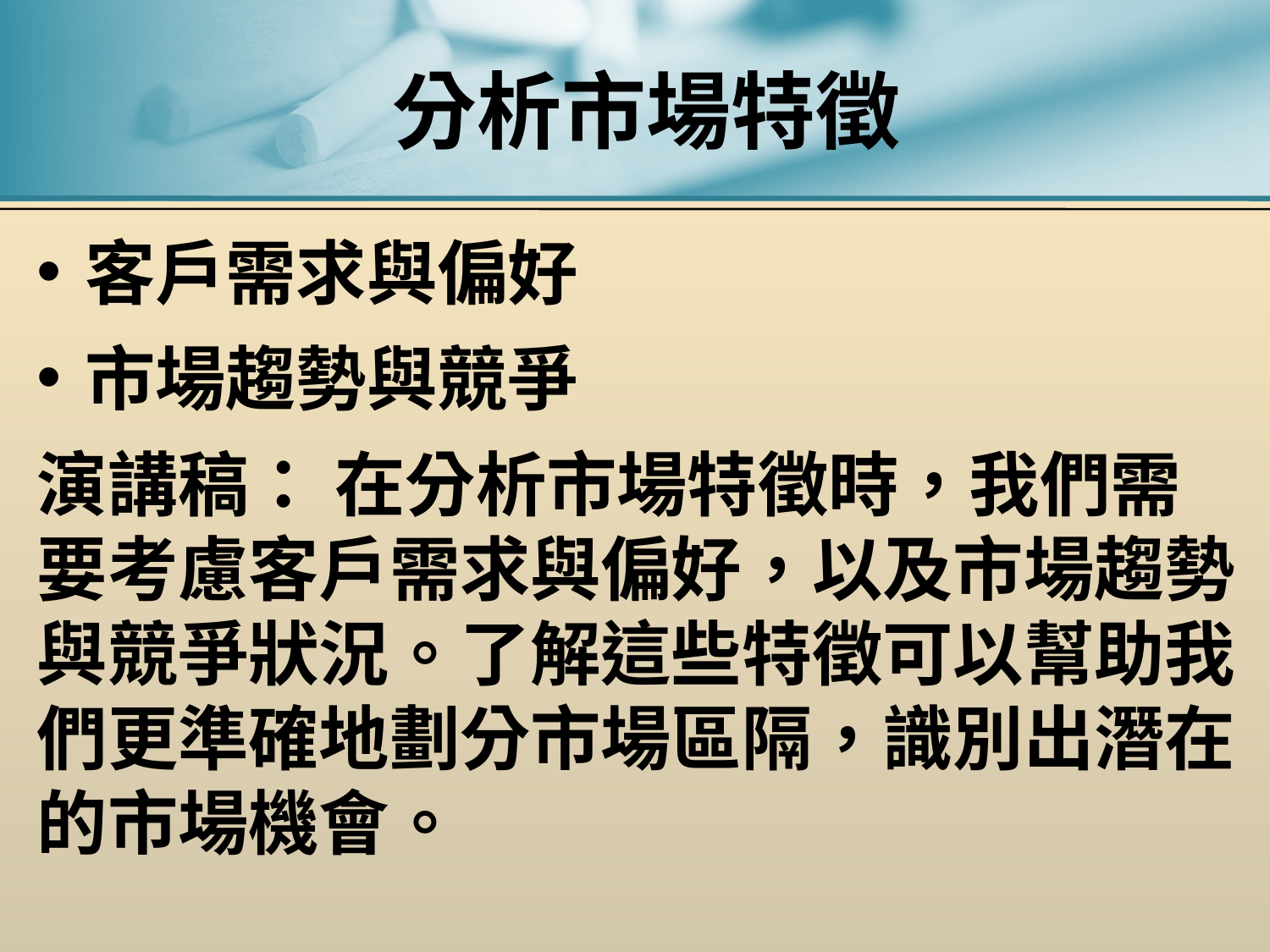

# 分析市場特徵
客戶需求與偏好
市場趨勢與競爭
演講稿： 在分析市場特徵時，我們需要考慮客戶需求與偏好，以及市場趨勢與競爭狀況。了解這些特徵可以幫助我們更準確地劃分市場區隔，識別出潛在的市場機會。